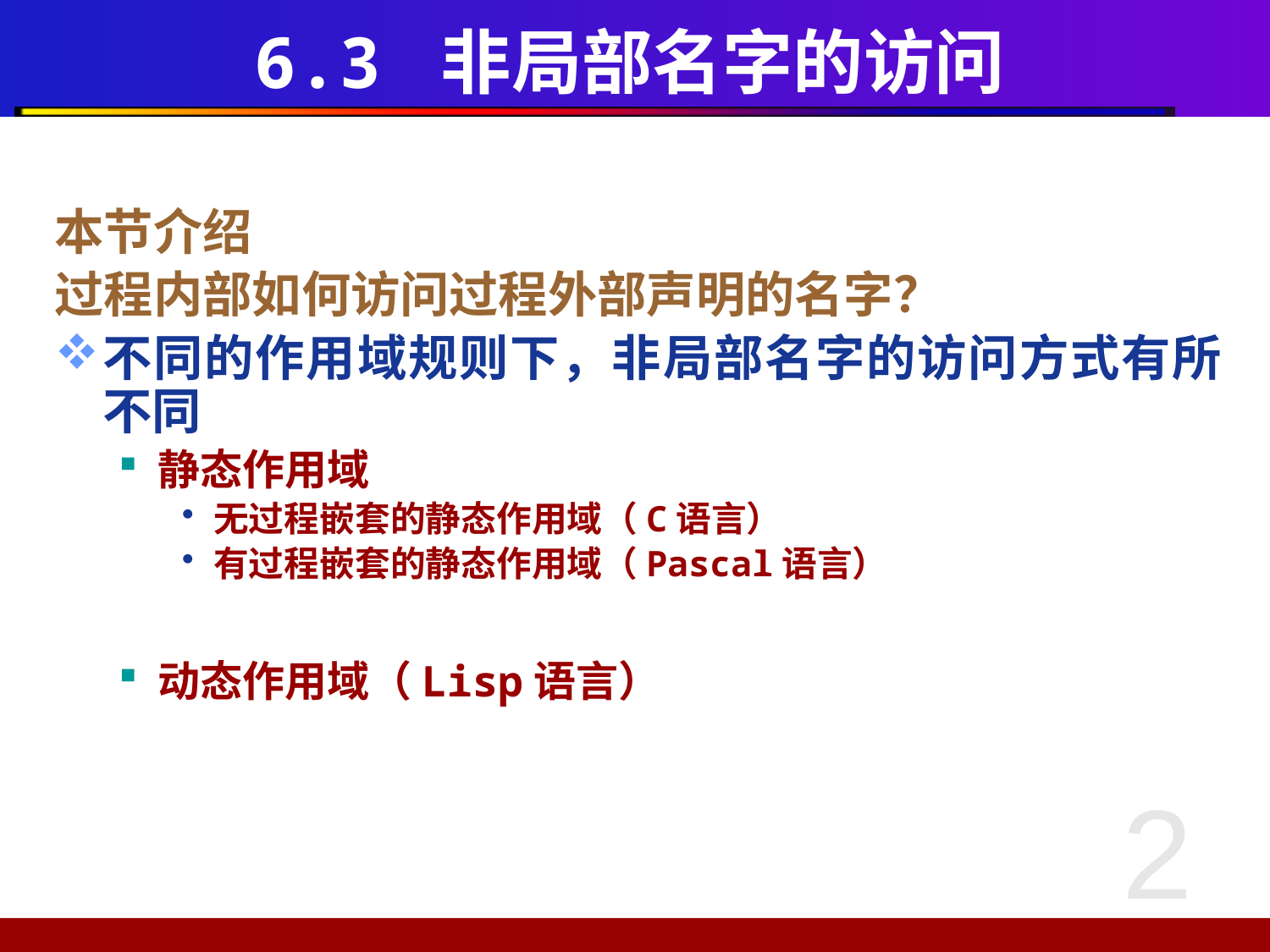

# 6.3 非局部名字的访问
本节介绍
过程内部如何访问过程外部声明的名字？
不同的作用域规则下，非局部名字的访问方式有所不同
静态作用域
无过程嵌套的静态作用域（C语言）
有过程嵌套的静态作用域（Pascal语言）

动态作用域（Lisp语言）
2